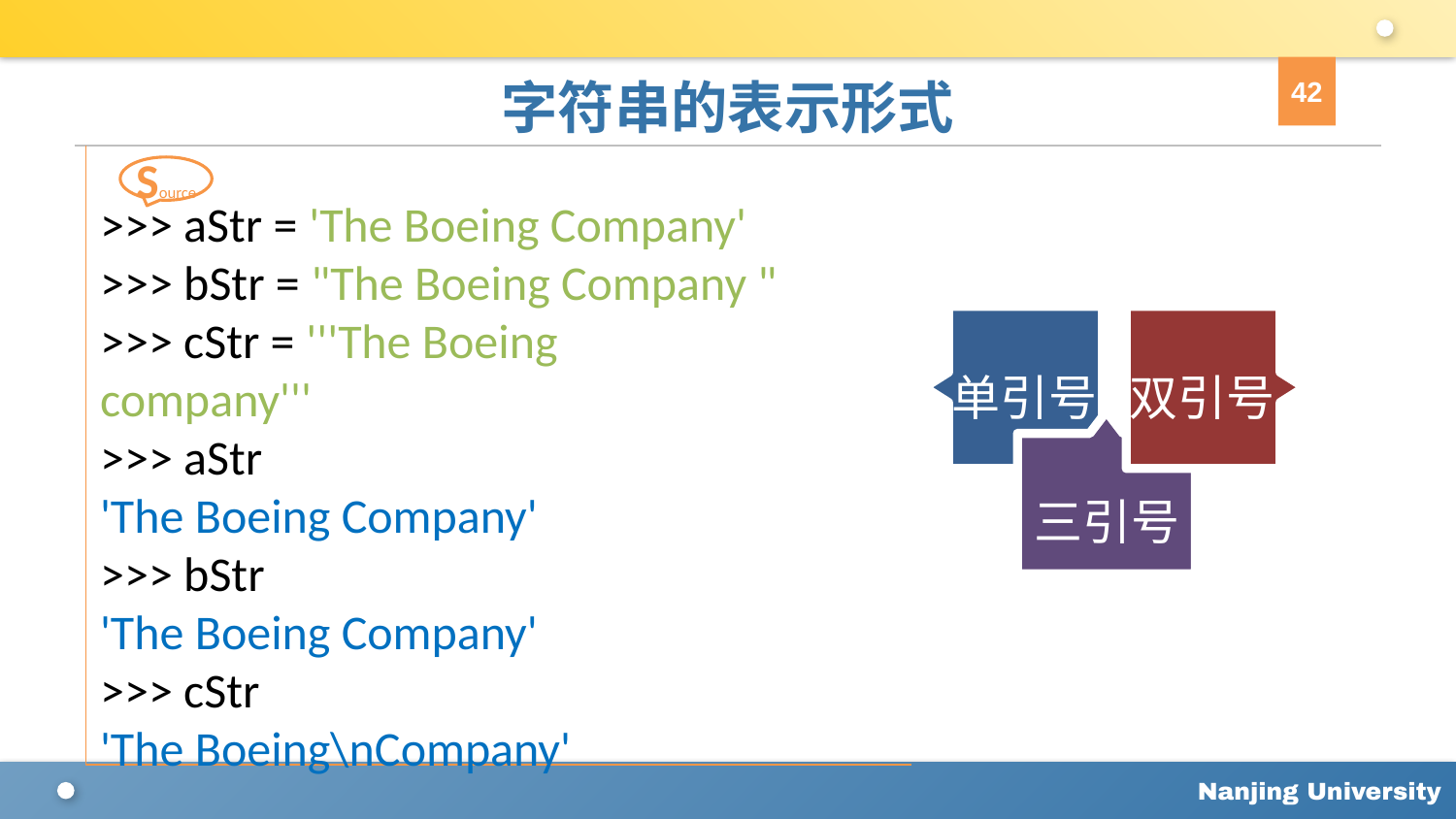

42
# 字符串的表示形式

>>> aStr = 'The Boeing Company'
>>> bStr = "The Boeing Company "
>>> cStr = '''The Boeing
company'''
>>> aStr
'The Boeing Company'
>>> bStr
'The Boeing Company'
>>> cStr
'The Boeing\nCompany'

Source
单引号
双引号
三引号